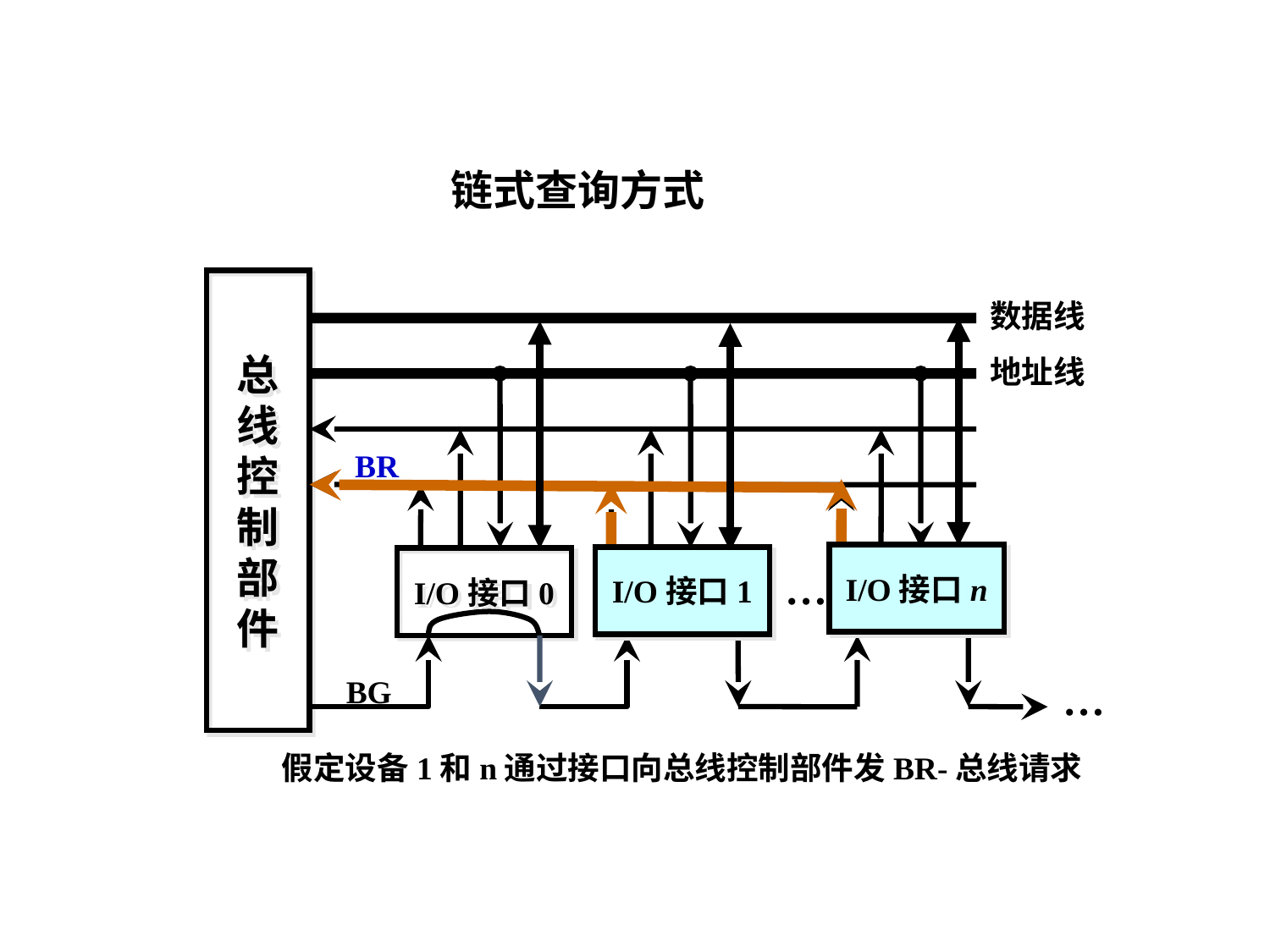

链式查询方式
总
线
控
制
部
件
数据线
地址线

假定设备1和n通过接口向总线控制部件发BR-总线请求

I/O接口0
…

BG
…

BR

I/O接口n
I/O接口1